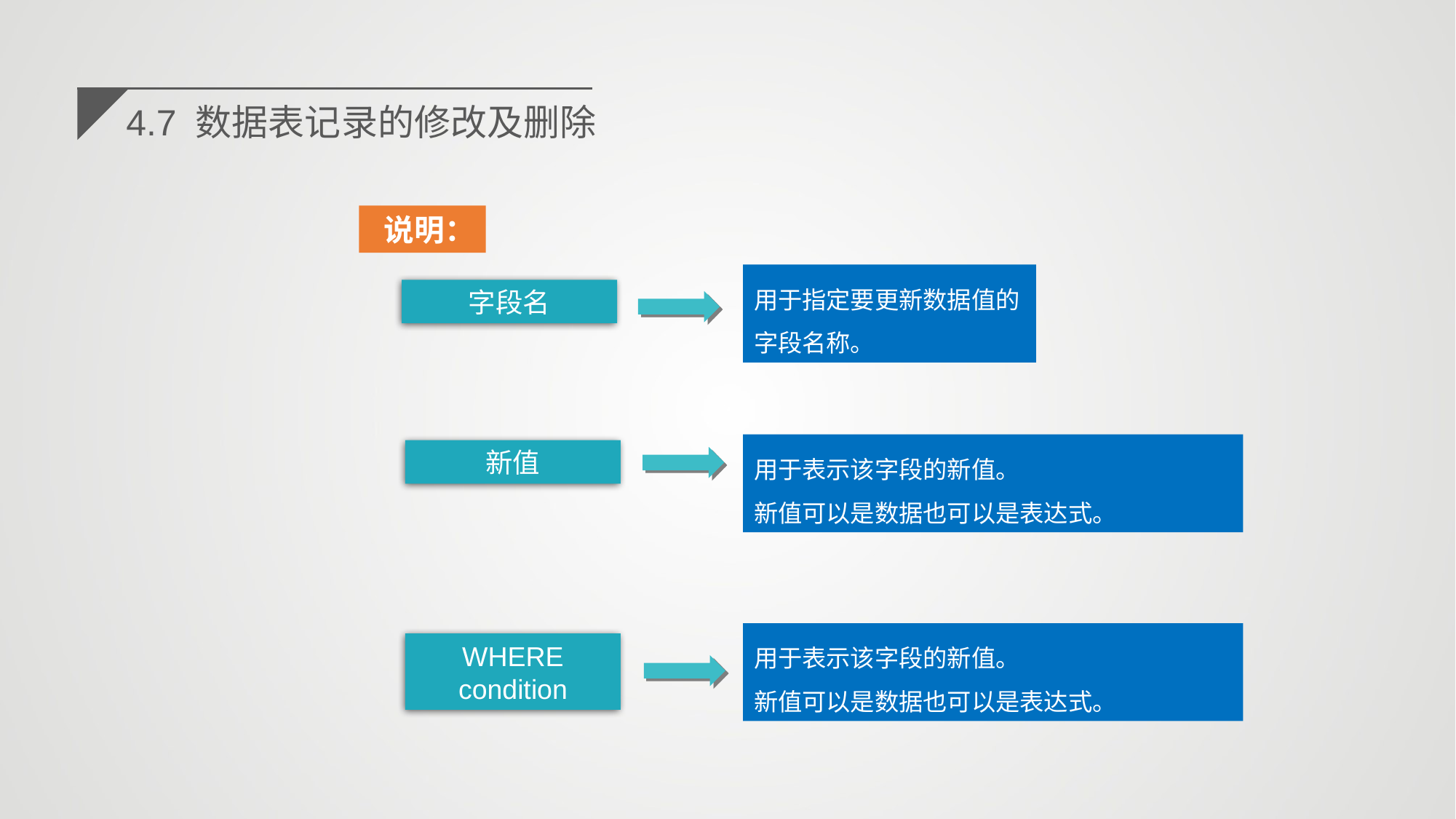

4.7 数据表记录的修改及删除

 说明：
用于指定要更新数据值的字段名称。

字段名

用于表示该字段的新值。
新值可以是数据也可以是表达式。
新值
用于表示该字段的新值。
新值可以是数据也可以是表达式。

WHERE condition